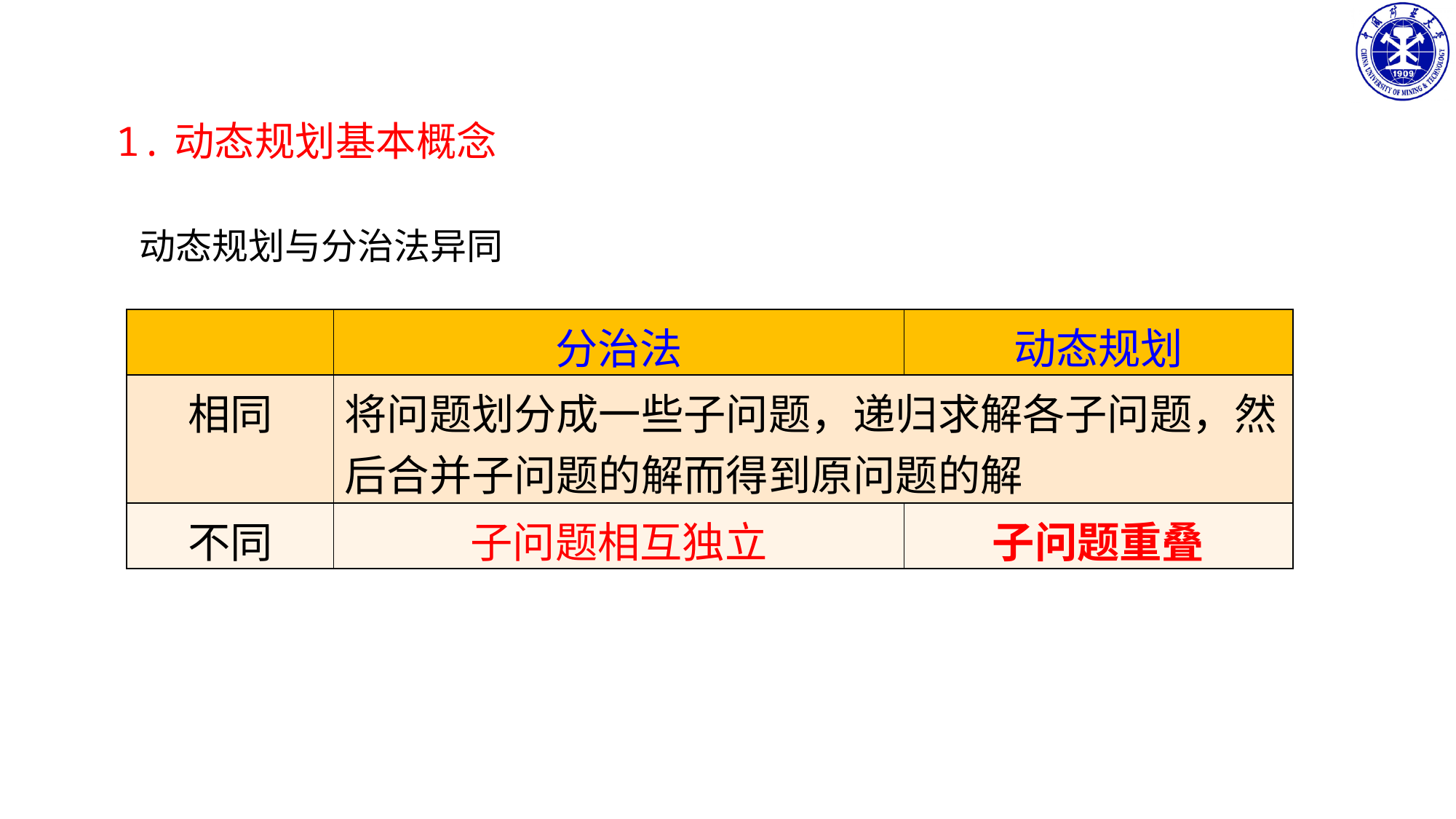

1.动态规划基本概念
动态规划与分治法异同
|  | 分治法 | 动态规划 |
| --- | --- | --- |
| 相同 | 将问题划分成一些子问题，递归求解各子问题，然后合并子问题的解而得到原问题的解 |  |
| 不同 | 子问题相互独立 | 子问题重叠 |